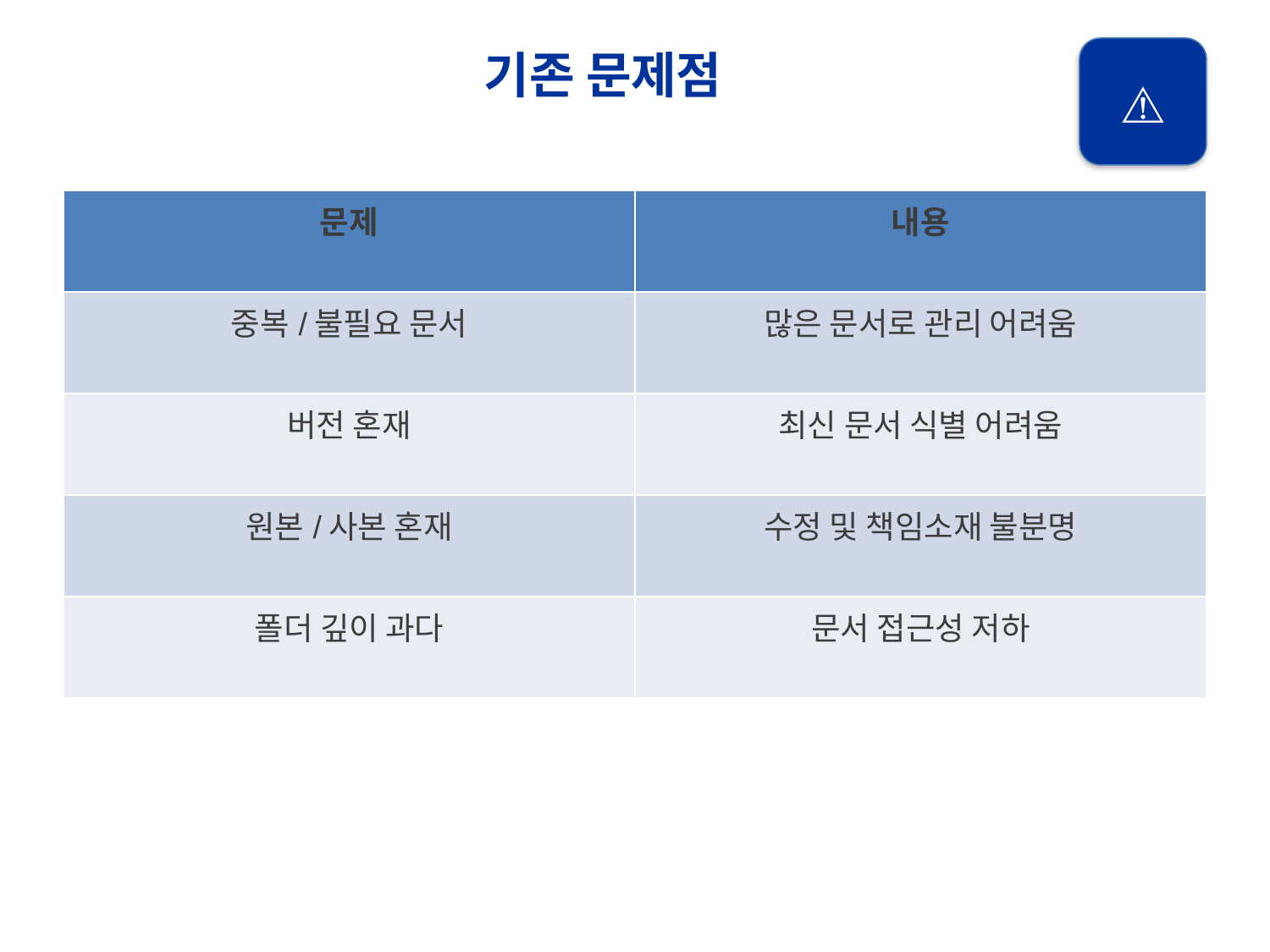

기존 문제점
⚠️
| 문제 | 내용 |
| --- | --- |
| 중복/불필요 문서 | 많은 문서로 관리 어려움 |
| 버전 혼재 | 최신 문서 식별 어려움 |
| 원본/사본 혼재 | 수정 및 책임소재 불분명 |
| 폴더 깊이 과다 | 문서 접근성 저하 |